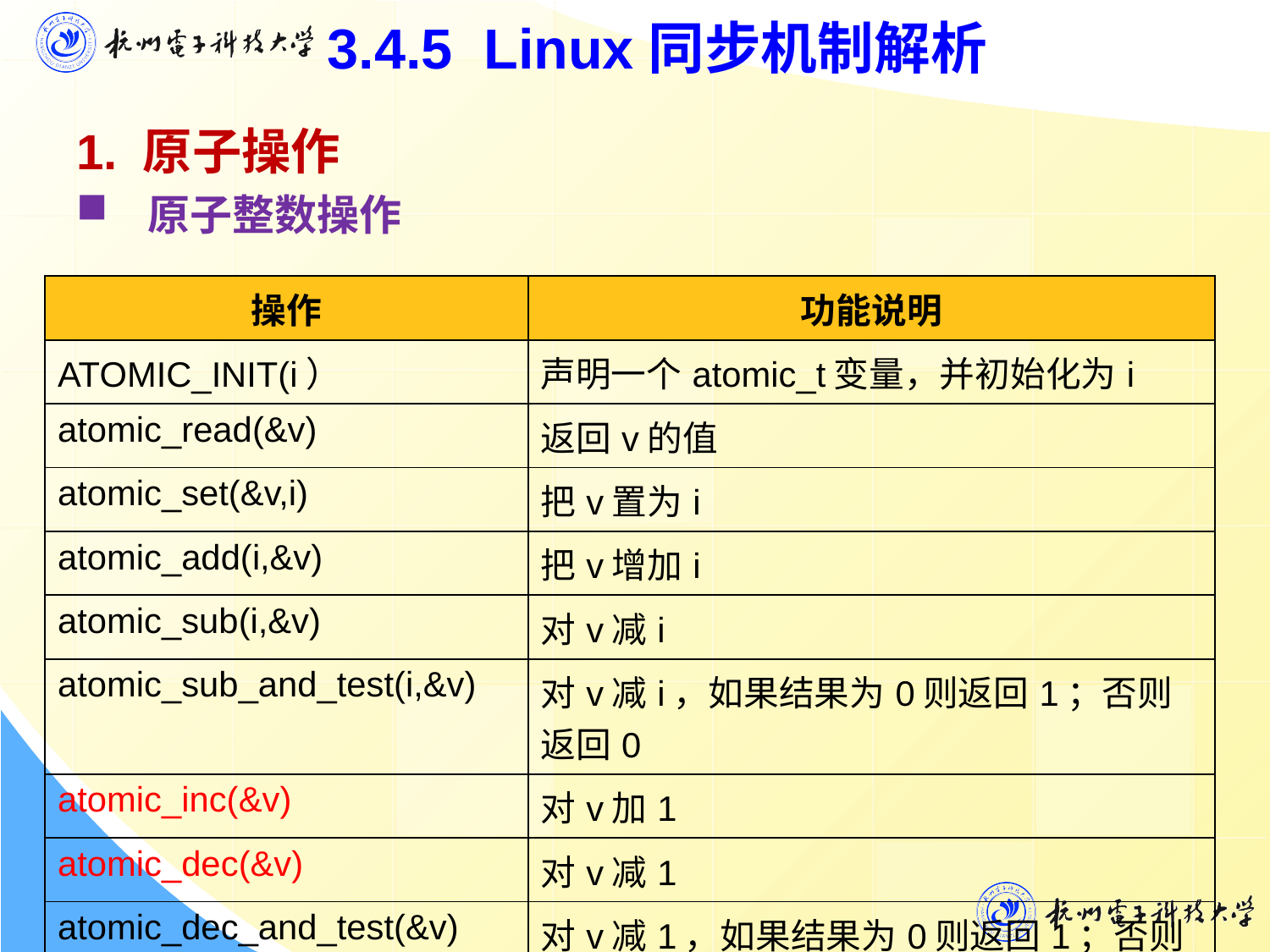

3.4.5  Linux同步机制解析
1. 原子操作
原子整数操作
| 操作 | 功能说明 |
| --- | --- |
| ATOMIC\_INIT(i） | 声明一个atomic\_t变量，并初始化为i |
| atomic\_read(&v) | 返回v的值 |
| atomic\_set(&v,i) | 把v置为i |
| atomic\_add(i,&v) | 把v增加i |
| atomic\_sub(i,&v) | 对v减i |
| atomic\_sub\_and\_test(i,&v) | 对v减i，如果结果为0则返回1；否则返回0 |
| atomic\_inc(&v) | 对v加1 |
| atomic\_dec(&v) | 对v减1 |
| atomic\_dec\_and\_test(&v) | 对v减1，如果结果为0则返回1；否则返回0 |
| atomic\_inc\_and\_test(&v) | 对v加1，如果结果为0则返回1；否则返回0 |